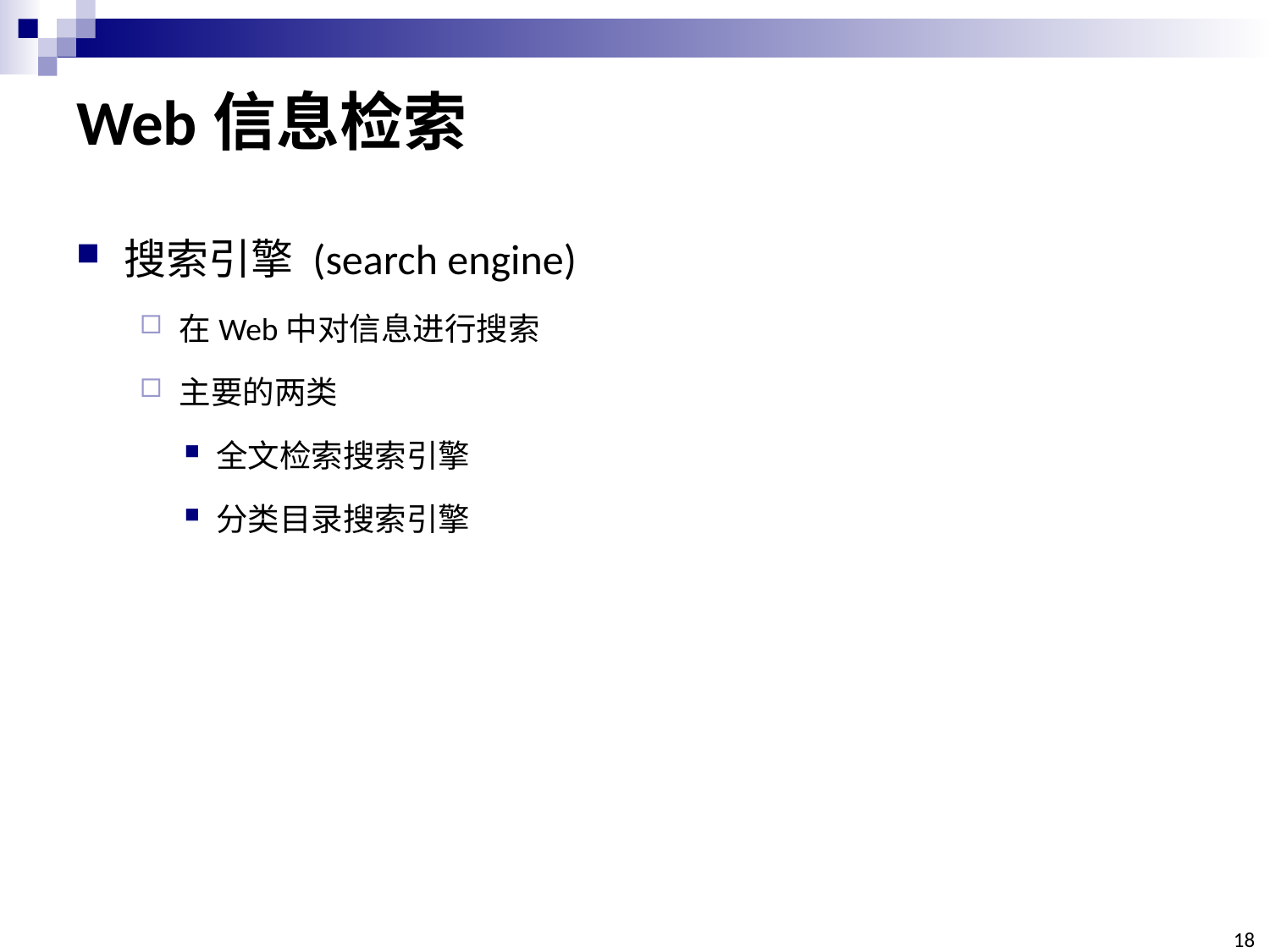

# Web信息检索
搜索引擎 (search engine)
在Web中对信息进行搜索
主要的两类
全文检索搜索引擎
分类目录搜索引擎
18